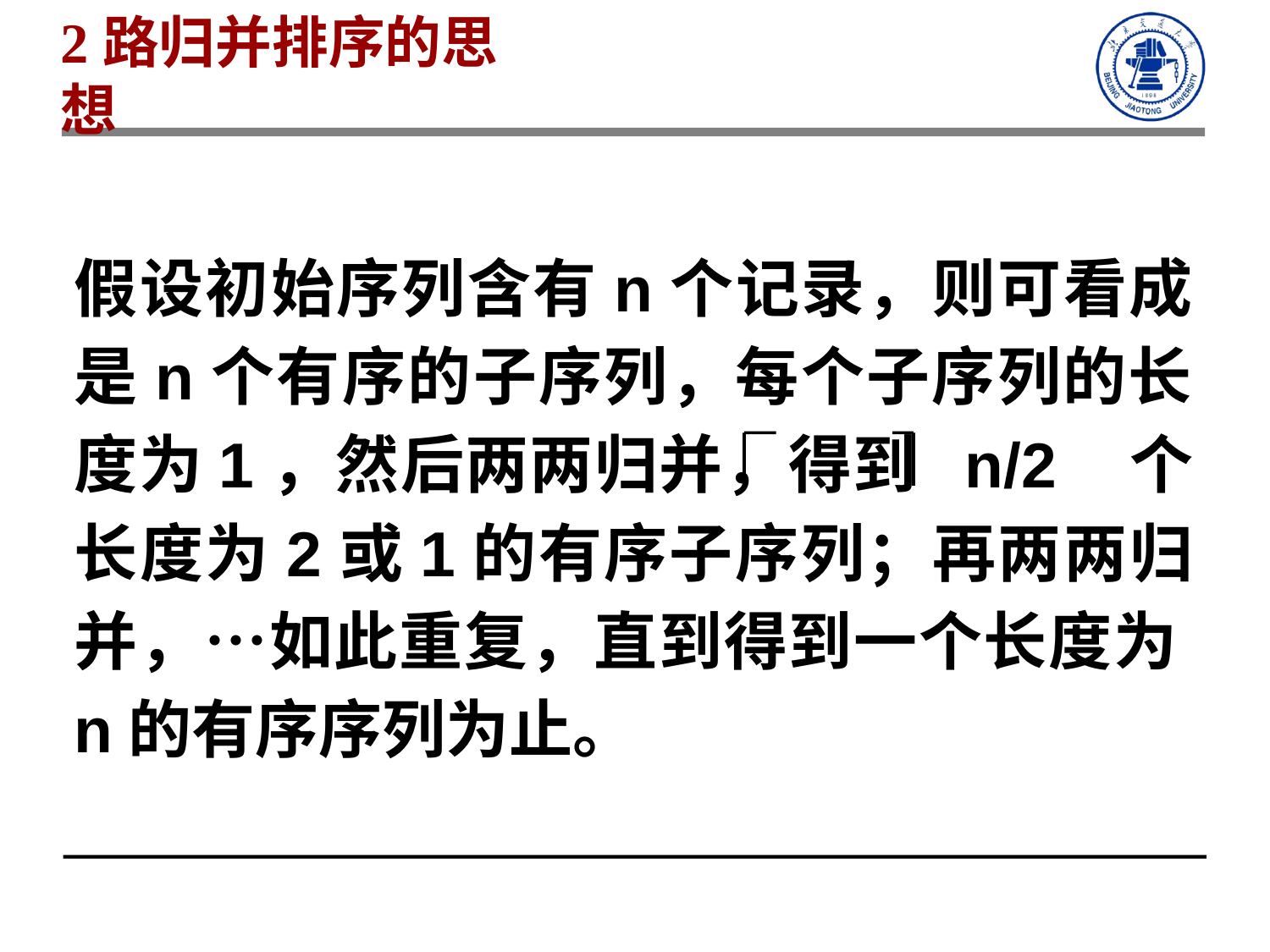

2路归并排序的思想
假设初始序列含有n个记录，则可看成是n个有序的子序列，每个子序列的长度为1，然后两两归并，得到  n/2   个长度为2或1的有序子序列；再两两归并，…如此重复，直到得到一个长度为n的有序序列为止。